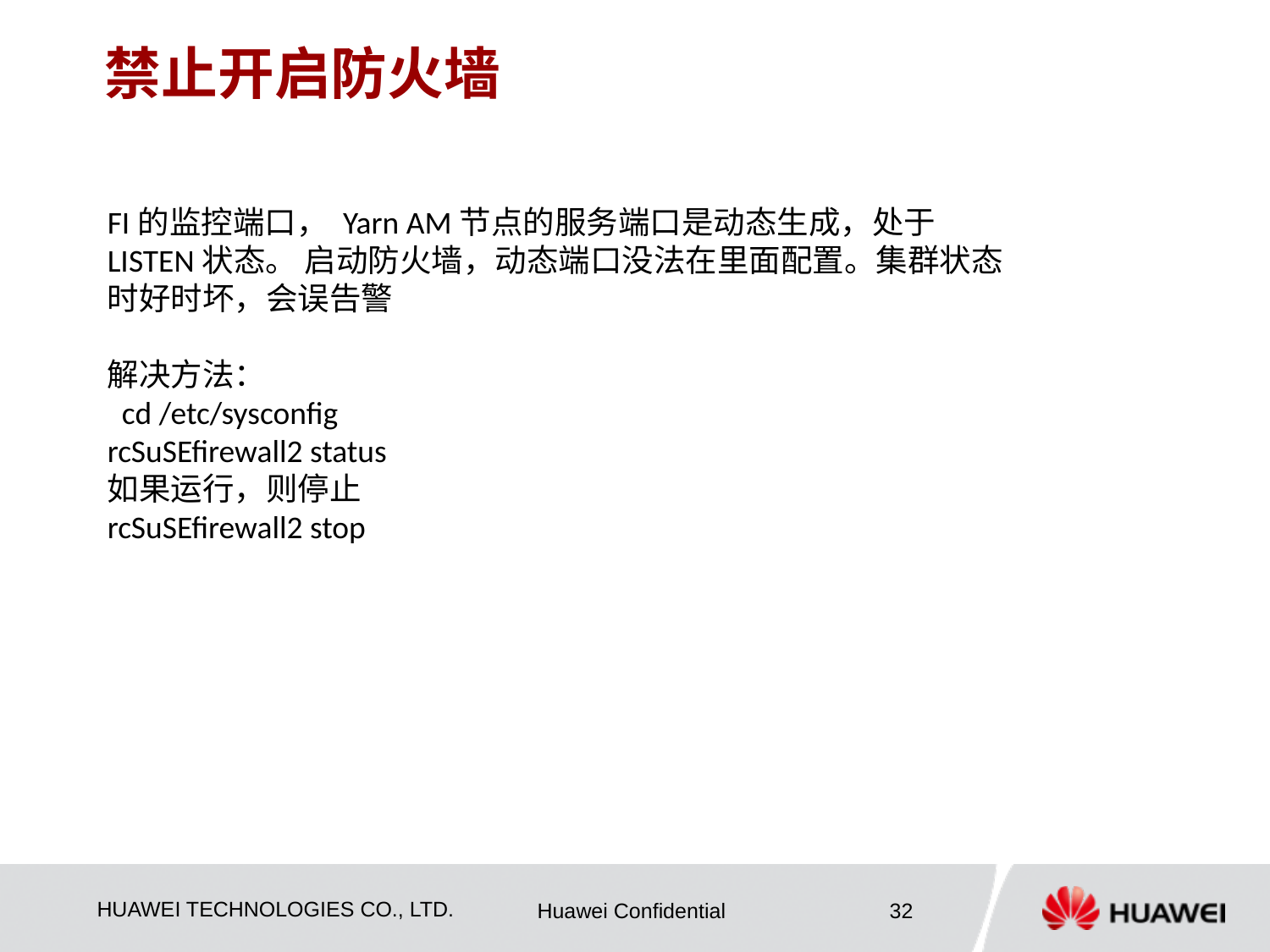

# 禁止开启防火墙
FI的监控端口， Yarn AM节点的服务端口是动态生成，处于LISTEN状态。 启动防火墙，动态端口没法在里面配置。集群状态时好时坏，会误告警

解决方法：
  cd /etc/sysconfig
rcSuSEfirewall2 status
如果运行，则停止
rcSuSEfirewall2 stop